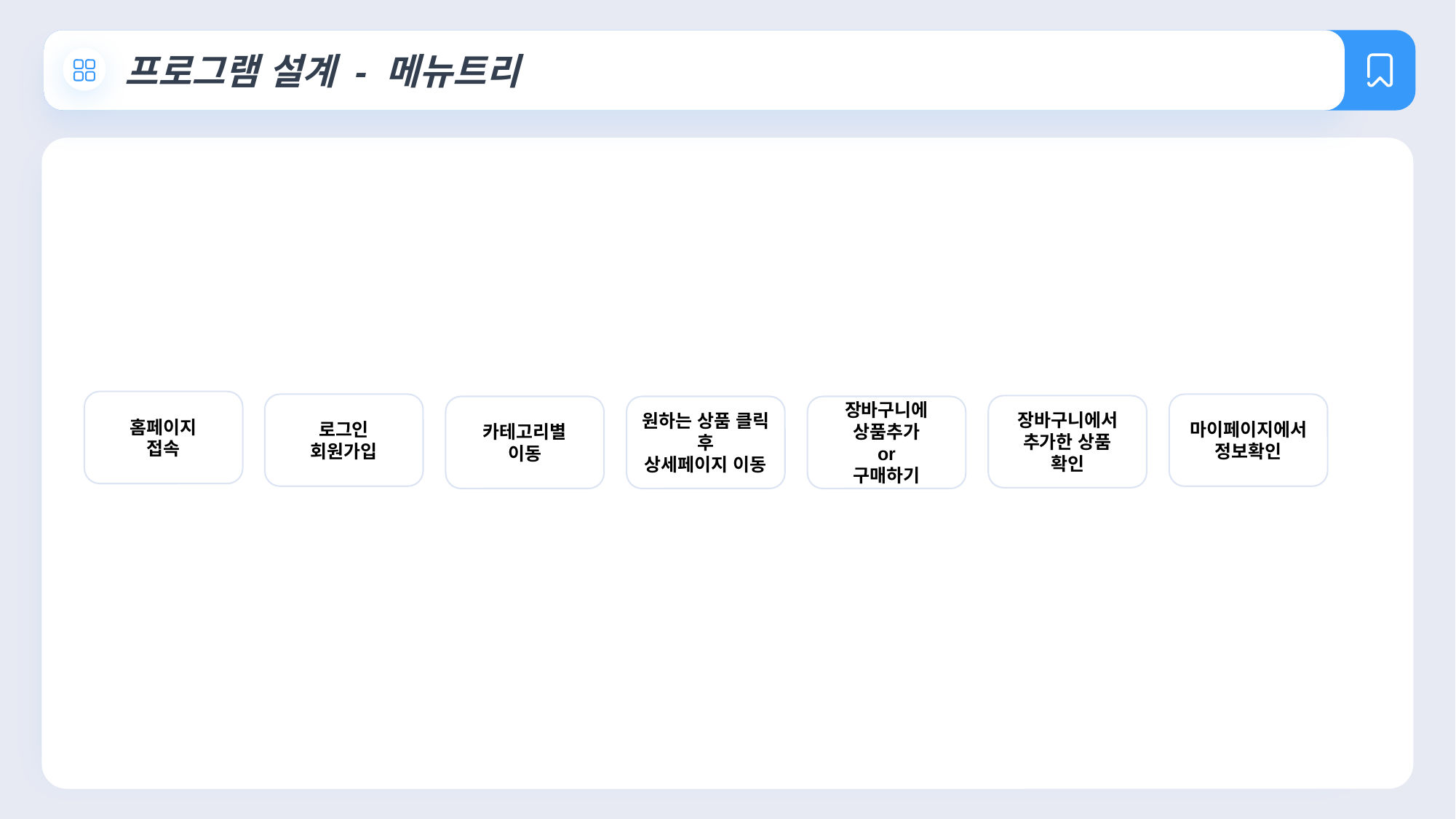

프로그램 설계 - 메뉴트리

홈페이지
접속
로그인
회원가입
마이페이지에서
정보확인
장바구니에서
추가한 상품
확인
카테고리별
이동
원하는 상품 클릭 후
상세페이지 이동
장바구니에
상품추가
or
구매하기